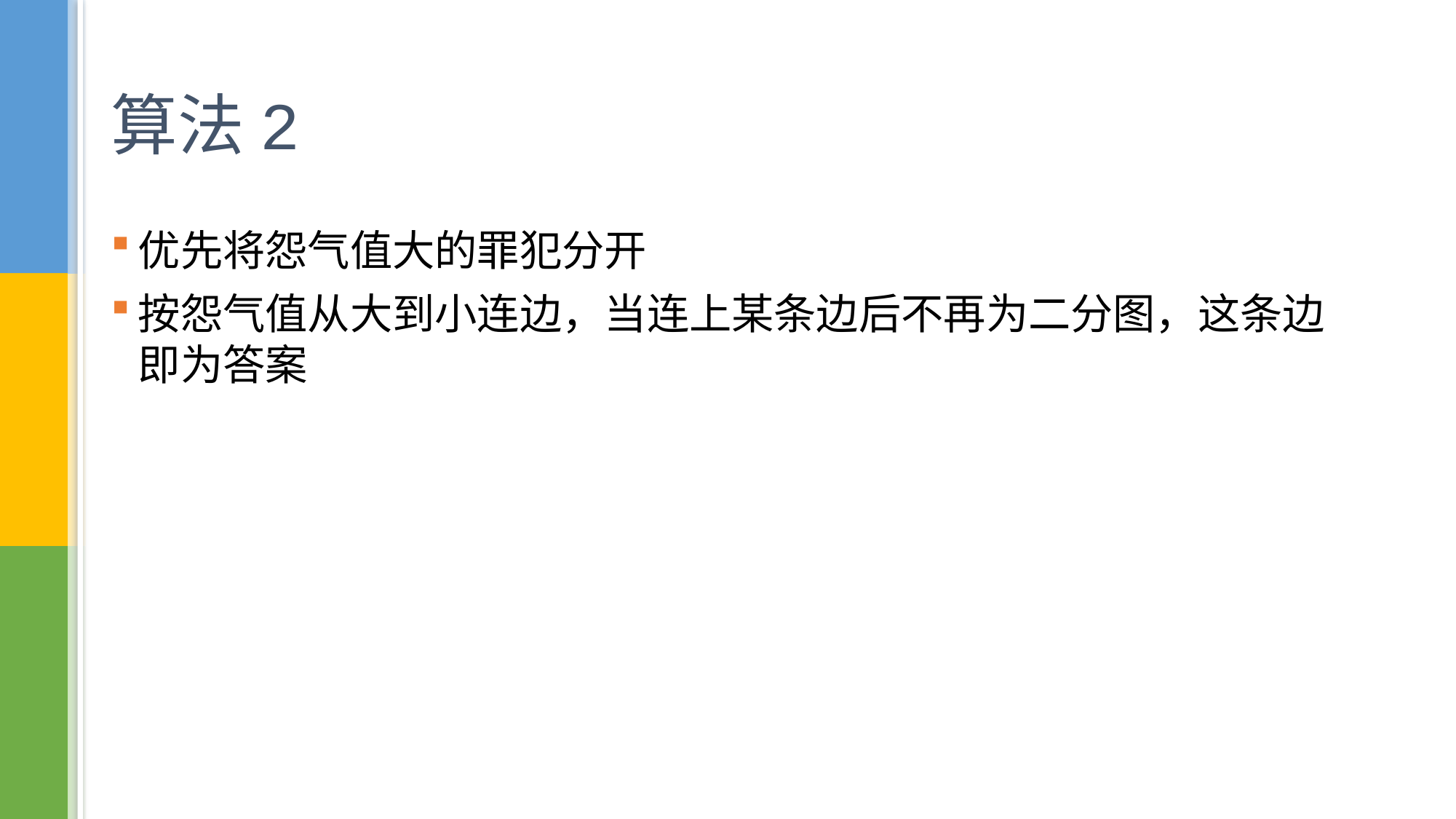

# 算法2
优先将怨气值大的罪犯分开
按怨气值从大到小连边，当连上某条边后不再为二分图，这条边即为答案